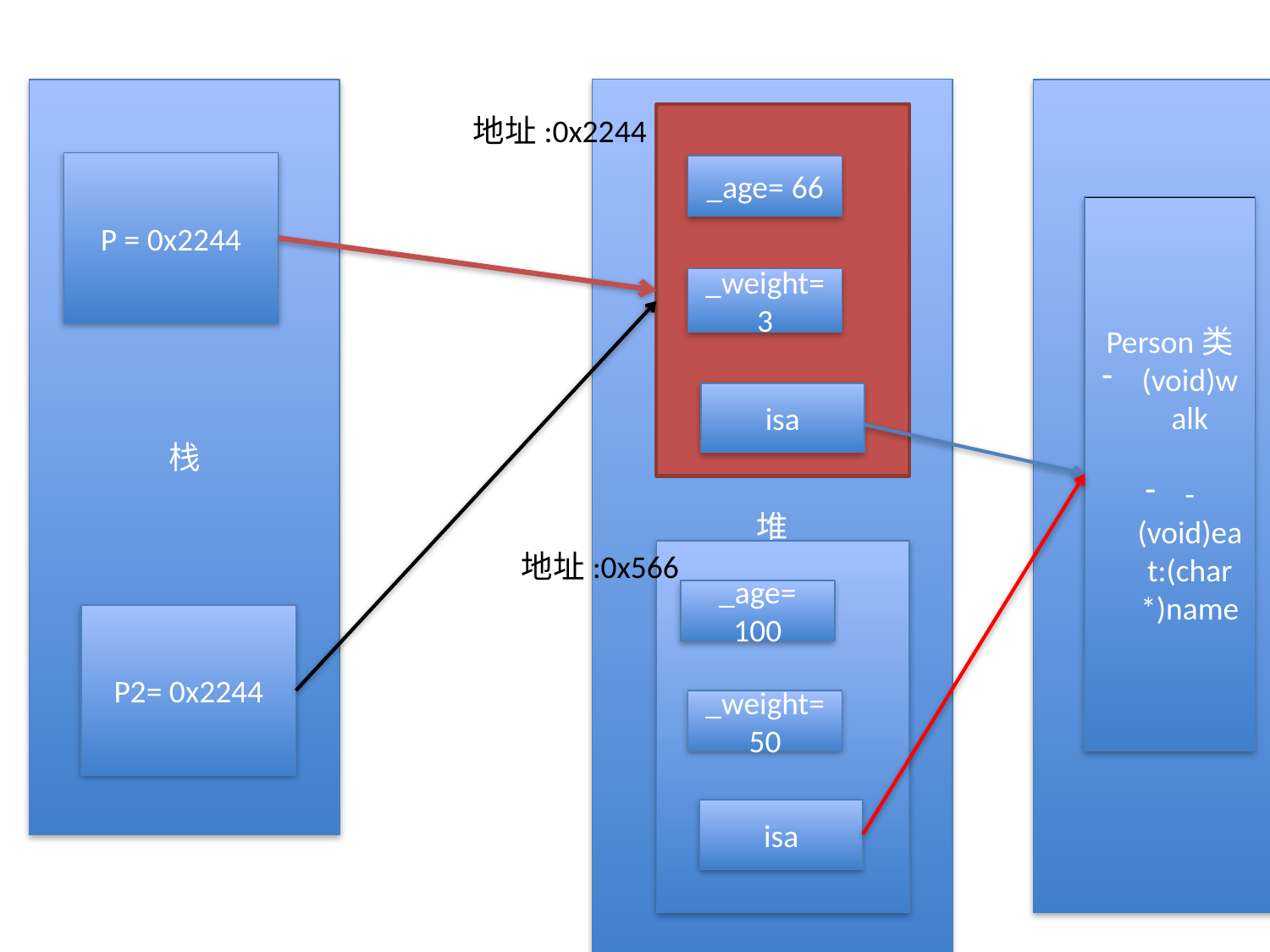

栈
堆

地址:0x2244
Iphone
P = 0x2244
_age= 66
Person类
(void)walk

- (void)eat:(char *)name
_weight= 3
isa
地址:0x566
Iphone
_age= 100
P2= 0x2244
_weight= 50
isa